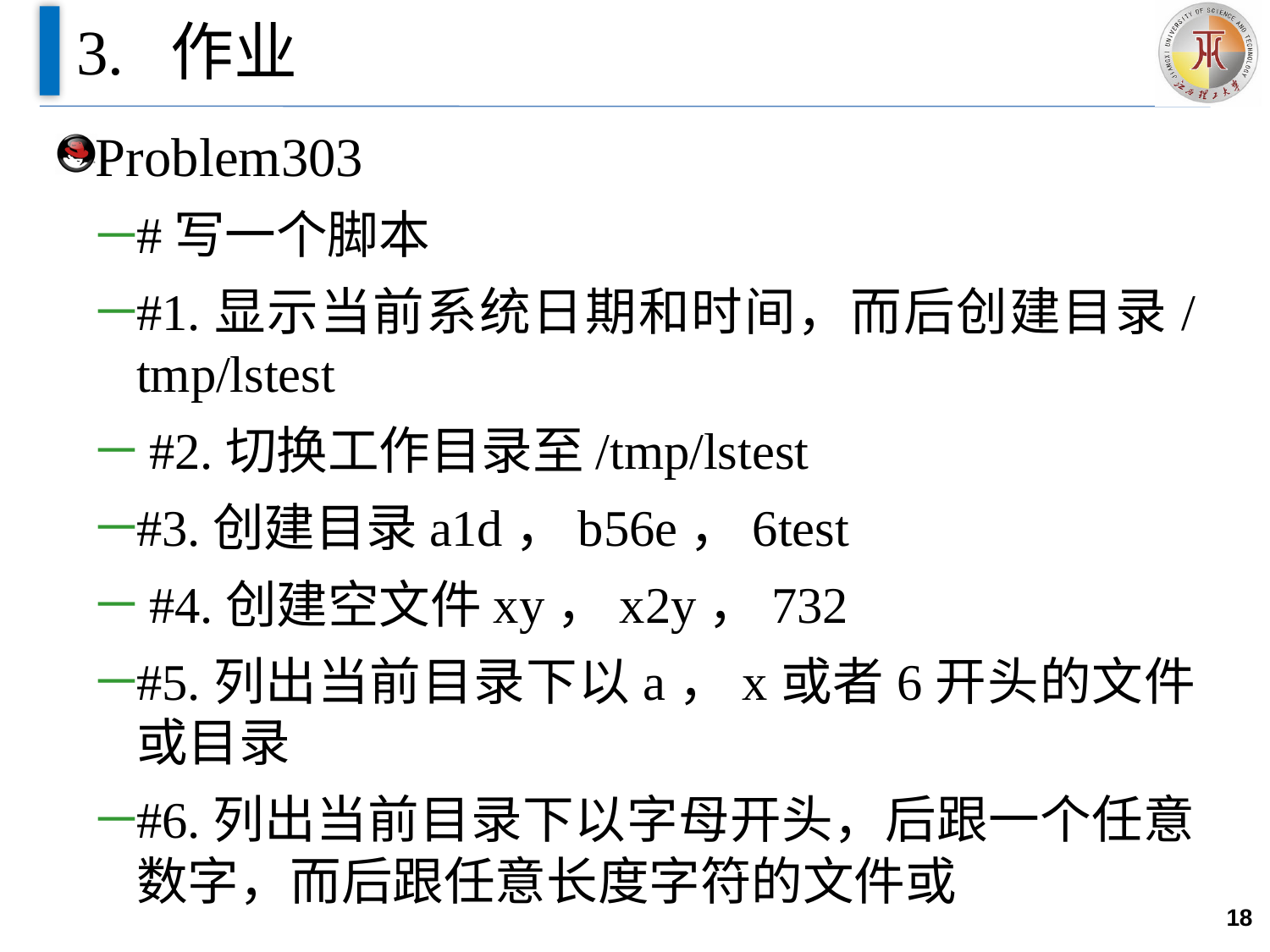

# 3.  作业
Problem303
#写一个脚本
#1.显示当前系统日期和时间，而后创建目录/tmp/lstest
 #2.切换工作目录至/tmp/lstest
#3.创建目录a1d，b56e，6test
 #4.创建空文件xy，x2y，732
#5.列出当前目录下以a，x或者6开头的文件或目录
#6.列出当前目录下以字母开头，后跟一个任意数字，而后跟任意长度字符的文件或
18